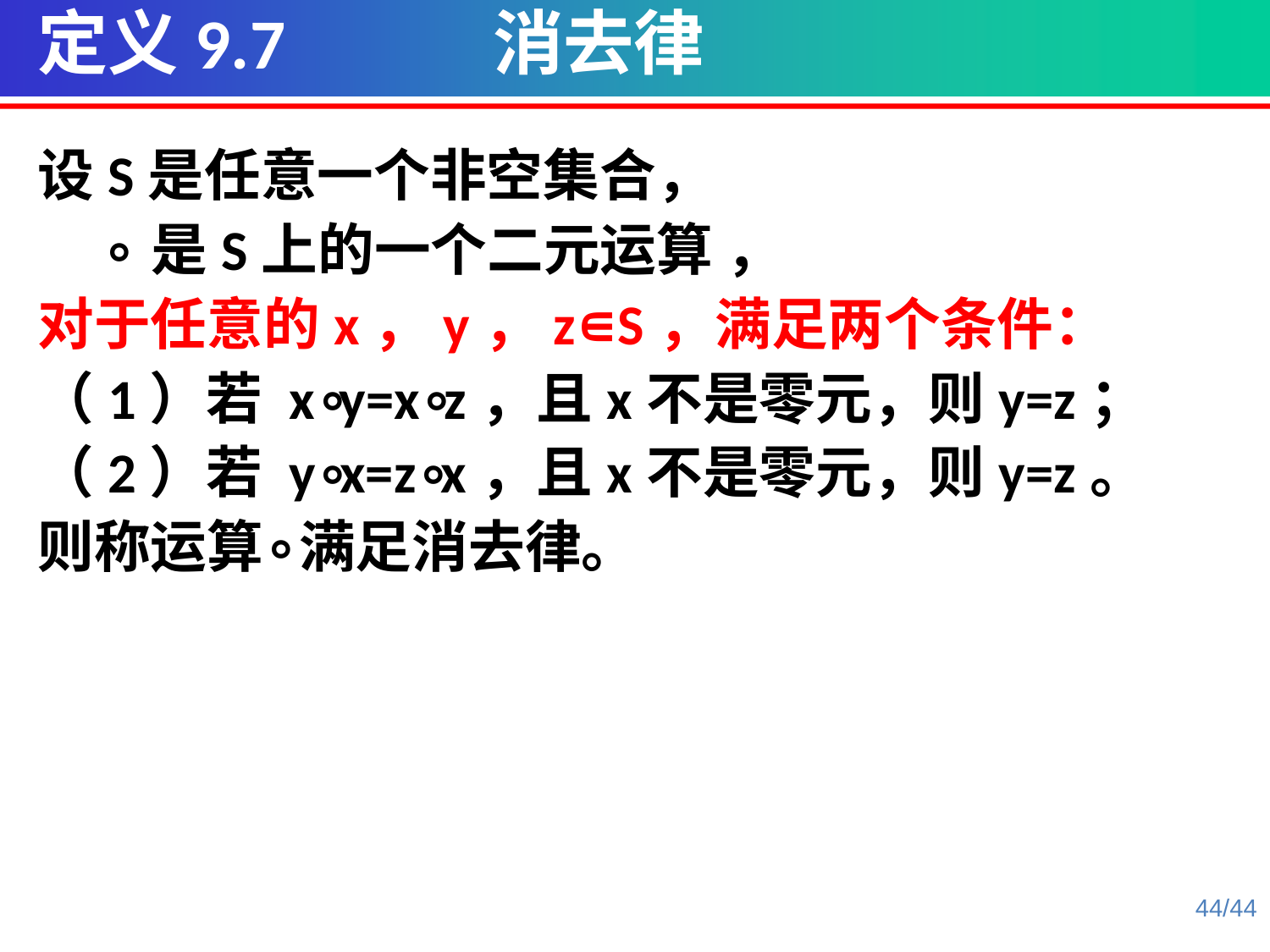

定义9.7            消去律
设S是任意一个非空集合，
     ∘是S上的一个二元运算 ，
对于任意的x，y，z∊S，满足两个条件：
（1）若 x∘y=x∘z，且x不是零元，则y=z；
（2）若 y∘x=z∘x，且x不是零元，则y=z。
则称运算∘满足消去律。
44/44